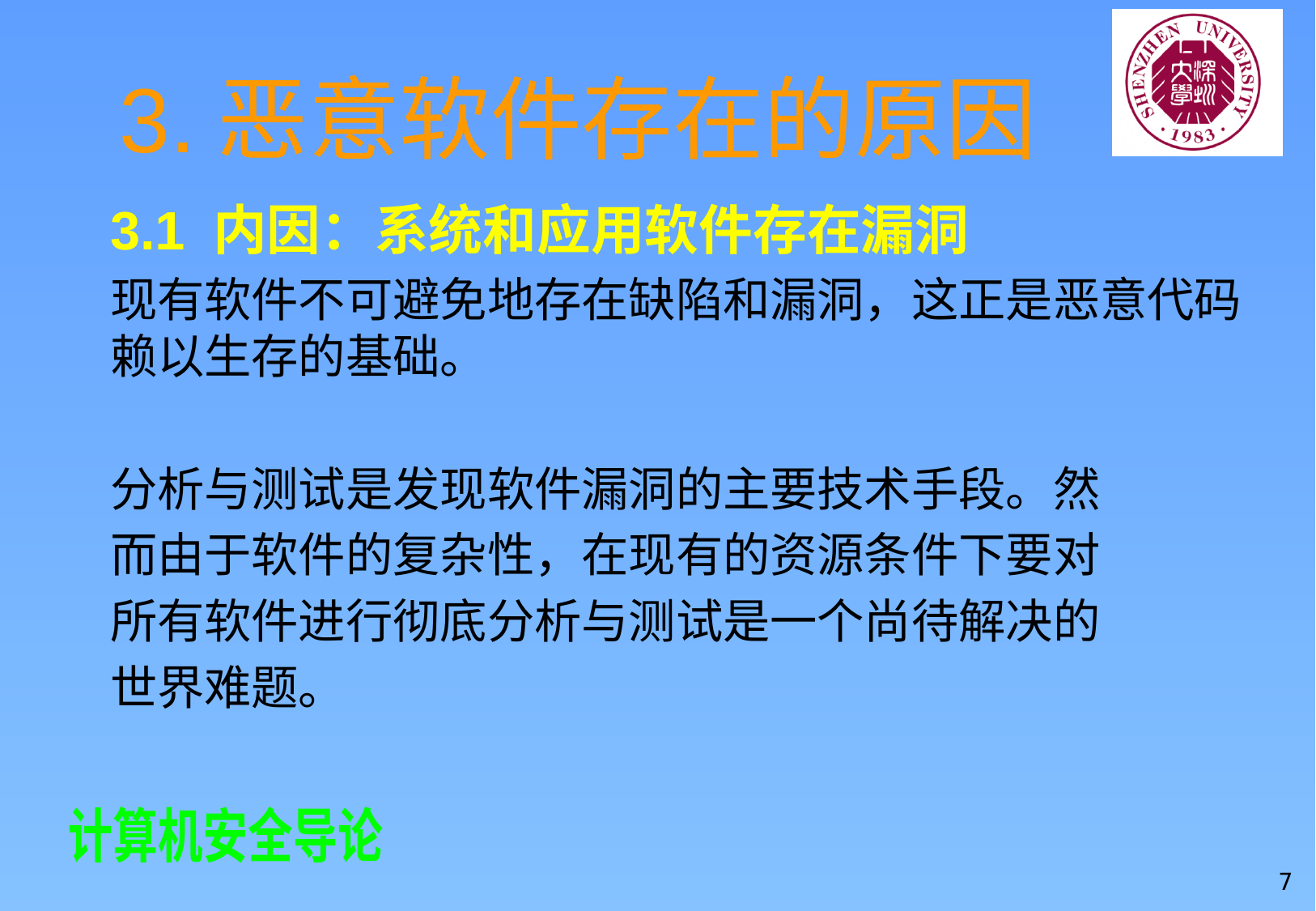

# 3.恶意软件存在的原因
3.1 内因：系统和应用软件存在漏洞
现有软件不可避免地存在缺陷和漏洞，这正是恶意代码赖以生存的基础。

分析与测试是发现软件漏洞的主要技术手段。然
而由于软件的复杂性，在现有的资源条件下要对
所有软件进行彻底分析与测试是一个尚待解决的
世界难题。
7